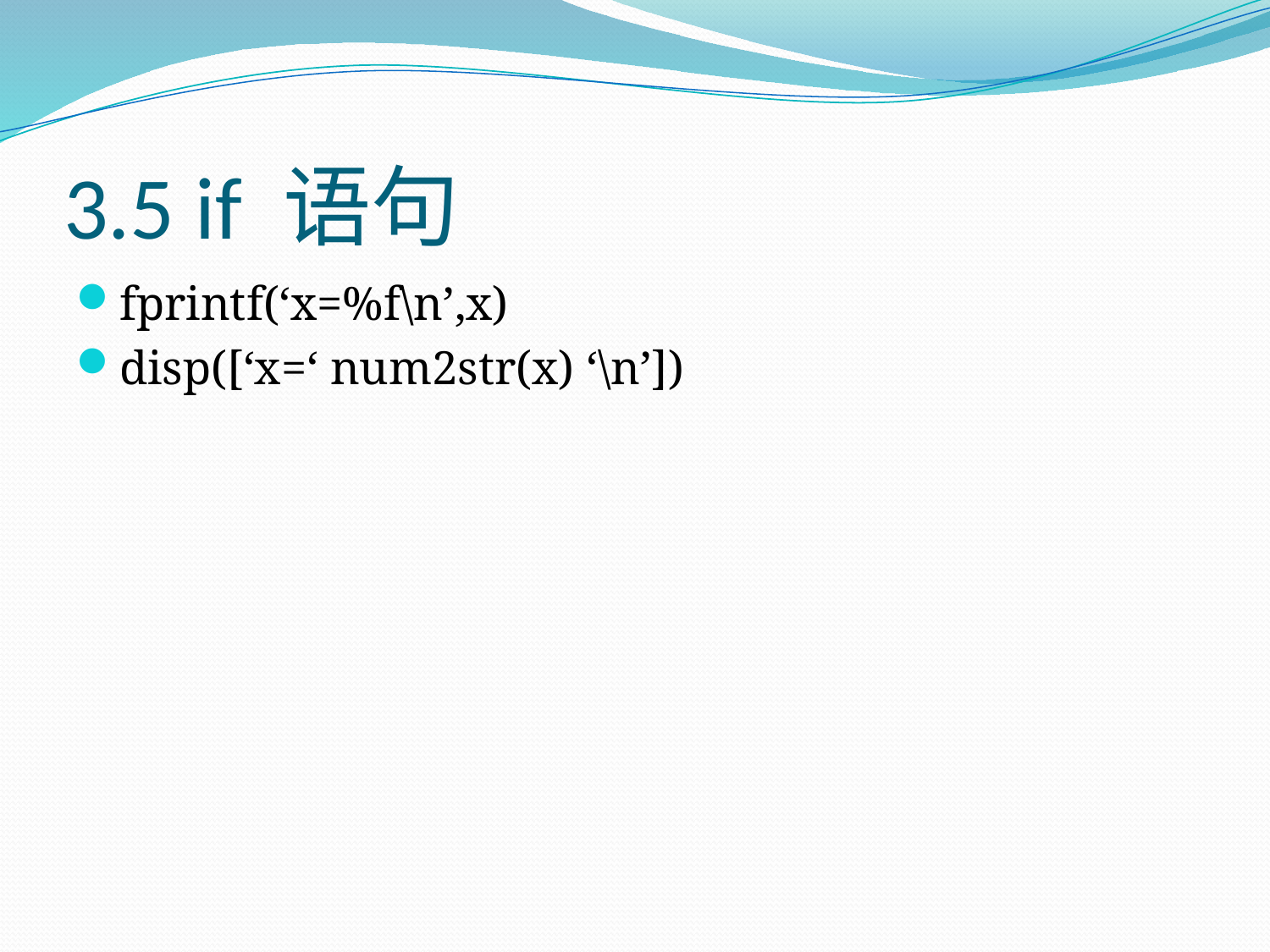

# 3.5 if 语句
fprintf(‘x=%f\n’,x)
disp([‘x=‘ num2str(x) ‘\n’])